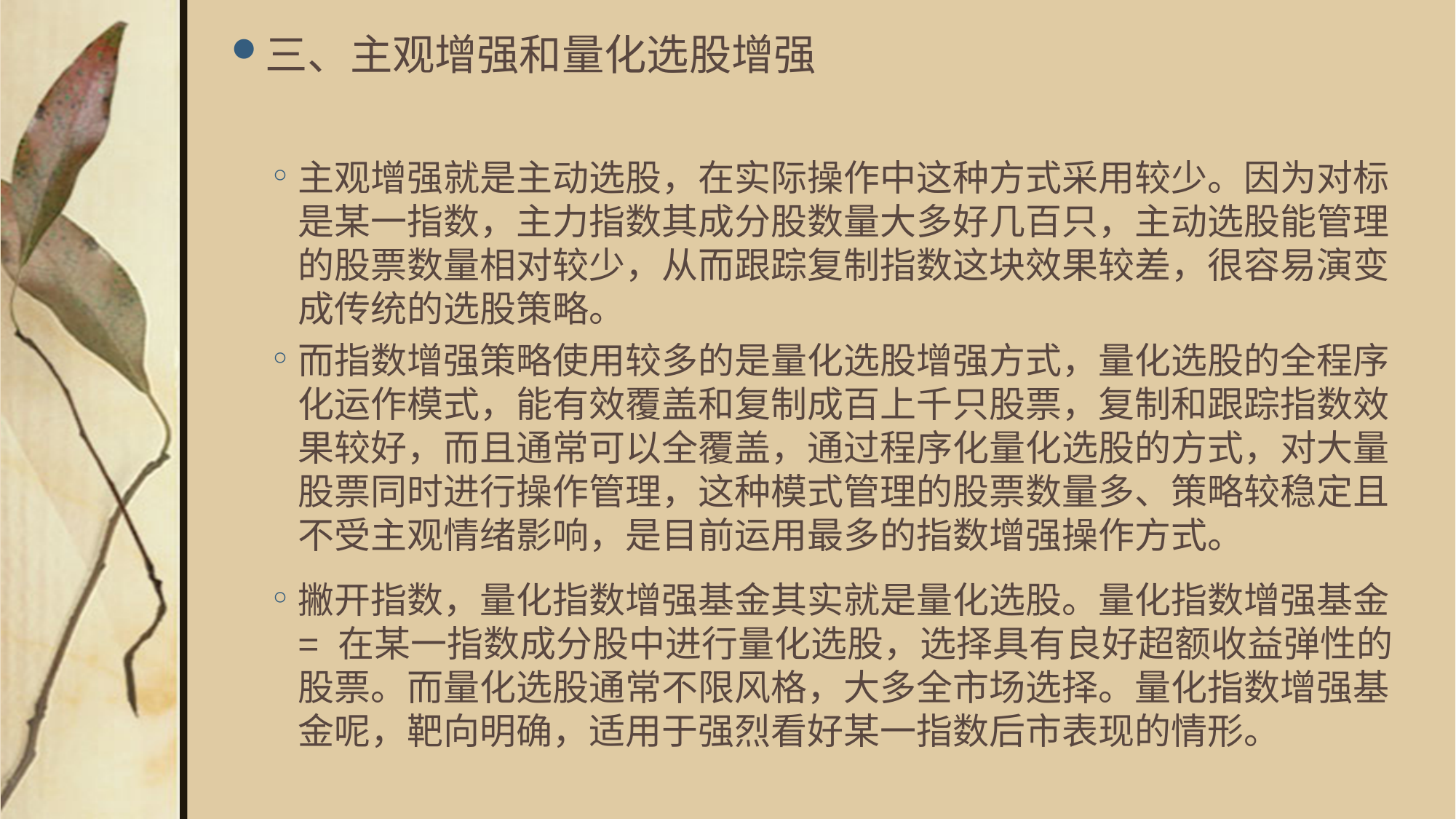

三、主观增强和量化选股增强

主观增强就是主动选股，在实际操作中这种方式采用较少。因为对标是某一指数，主力指数其成分股数量大多好几百只，主动选股能管理的股票数量相对较少，从而跟踪复制指数这块效果较差，很容易演变成传统的选股策略。
而指数增强策略使用较多的是量化选股增强方式，量化选股的全程序化运作模式，能有效覆盖和复制成百上千只股票，复制和跟踪指数效果较好，而且通常可以全覆盖，通过程序化量化选股的方式，对大量股票同时进行操作管理，这种模式管理的股票数量多、策略较稳定且不受主观情绪影响，是目前运用最多的指数增强操作方式。

撇开指数，量化指数增强基金其实就是量化选股。量化指数增强基金 = 在某一指数成分股中进行量化选股，选择具有良好超额收益弹性的股票。而量化选股通常不限风格，大多全市场选择。量化指数增强基金呢，靶向明确，适用于强烈看好某一指数后市表现的情形。